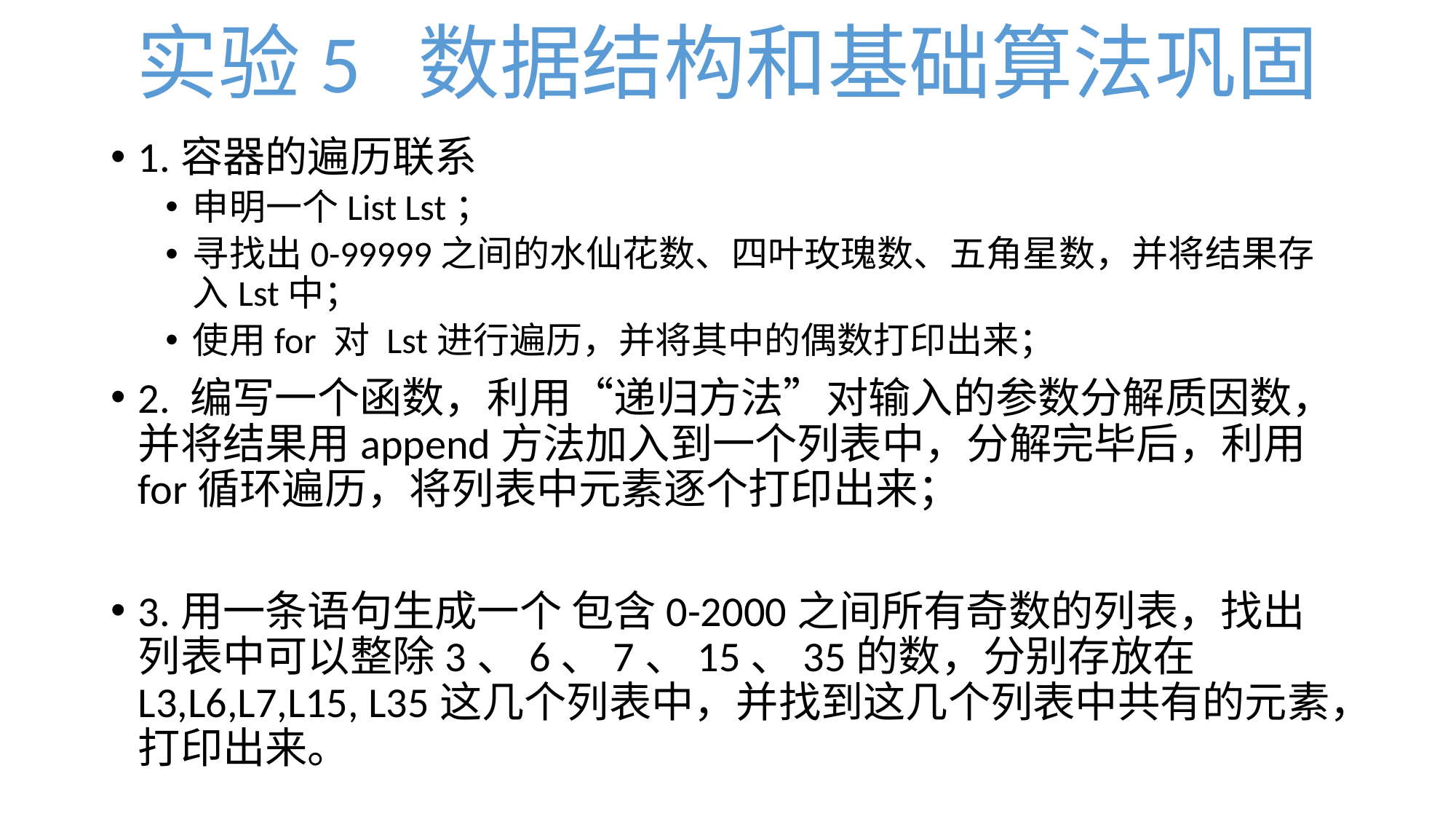

实验5  数据结构和基础算法巩固
1.容器的遍历联系
申明一个List Lst；
寻找出0-99999之间的水仙花数、四叶玫瑰数、五角星数，并将结果存入Lst中；
使用for 对 Lst进行遍历，并将其中的偶数打印出来；
2. 编写一个函数，利用“递归方法”对输入的参数分解质因数，并将结果用append方法加入到一个列表中，分解完毕后，利用for循环遍历，将列表中元素逐个打印出来；

3.用一条语句生成一个 包含0-2000之间所有奇数的列表，找出列表中可以整除3、6、7、15、35的数，分别存放在L3,L6,L7,L15, L35这几个列表中，并找到这几个列表中共有的元素，打印出来。